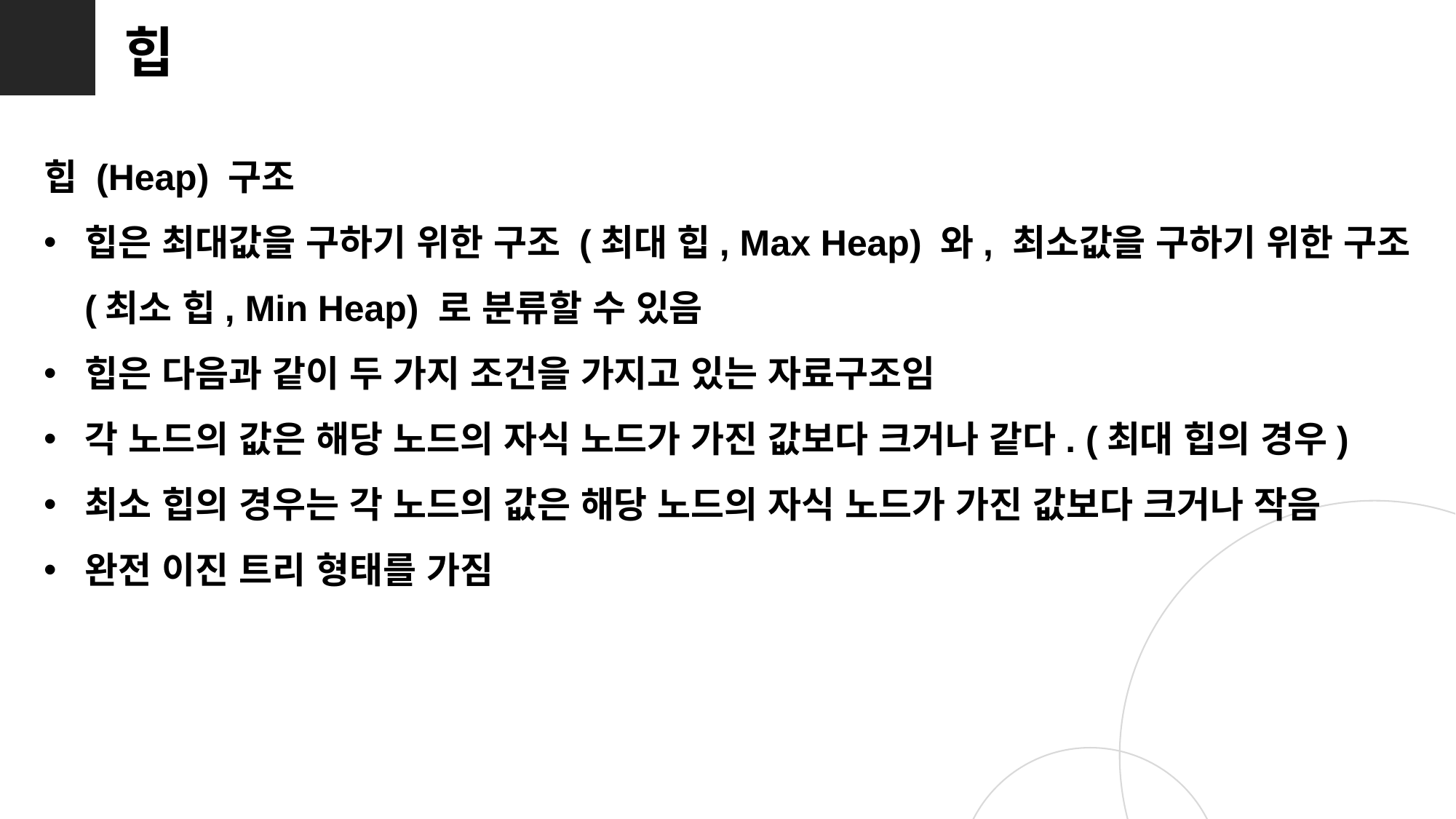

힙
힙 (Heap) 구조
힙은 최대값을 구하기 위한 구조 (최대 힙, Max Heap) 와, 최소값을 구하기 위한 구조 (최소 힙, Min Heap) 로 분류할 수 있음
힙은 다음과 같이 두 가지 조건을 가지고 있는 자료구조임
각 노드의 값은 해당 노드의 자식 노드가 가진 값보다 크거나 같다. (최대 힙의 경우)
최소 힙의 경우는 각 노드의 값은 해당 노드의 자식 노드가 가진 값보다 크거나 작음
완전 이진 트리 형태를 가짐